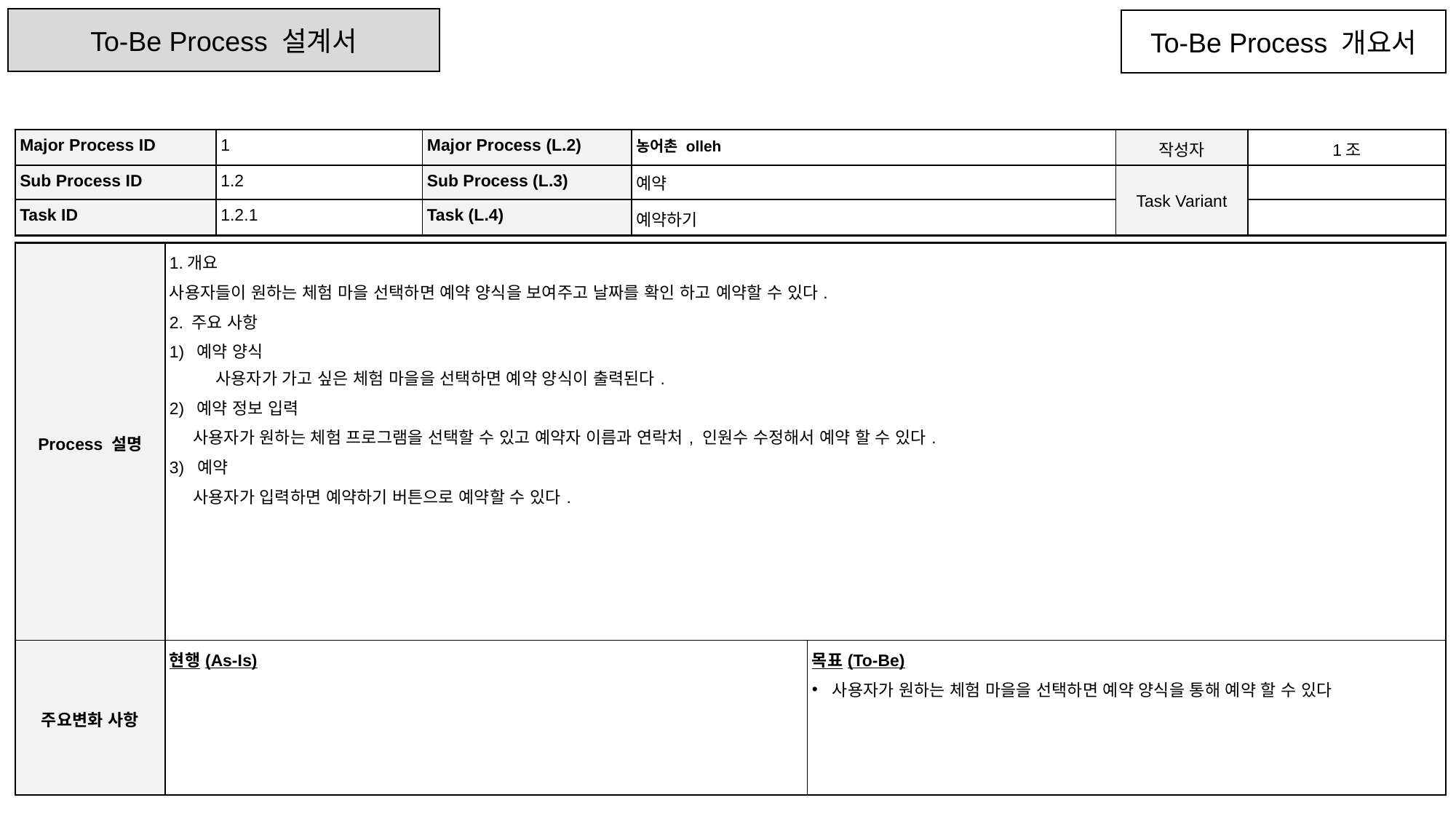

To-Be Process 설계서
To-Be Process 개요서
| Major Process ID | 1 | Major Process (L.2) | 농어촌 olleh | 작성자 | 1조 |
| --- | --- | --- | --- | --- | --- |
| Sub Process ID | 1.2 | Sub Process (L.3) | 예약 | Task Variant |  |
| Task ID | 1.2.1 | Task (L.4) | 예약하기 |  |  |
| Process 설명 | 1.개요 사용자들이 원하는 체험 마을 선택하면 예약 양식을 보여주고 날짜를 확인 하고 예약할 수 있다. 2. 주요 사항 예약 양식 사용자가 가고 싶은 체험 마을을 선택하면 예약 양식이 출력된다. 예약 정보 입력 사용자가 원하는 체험 프로그램을 선택할 수 있고 예약자 이름과 연락처, 인원수 수정해서 예약 할 수 있다. 3) 예약 사용자가 입력하면 예약하기 버튼으로 예약할 수 있다. |  |
| --- | --- | --- |
| 주요변화 사항 | 현행(As-Is) | 목표(To-Be) 사용자가 원하는 체험 마을을 선택하면 예약 양식을 통해 예약 할 수 있다 |